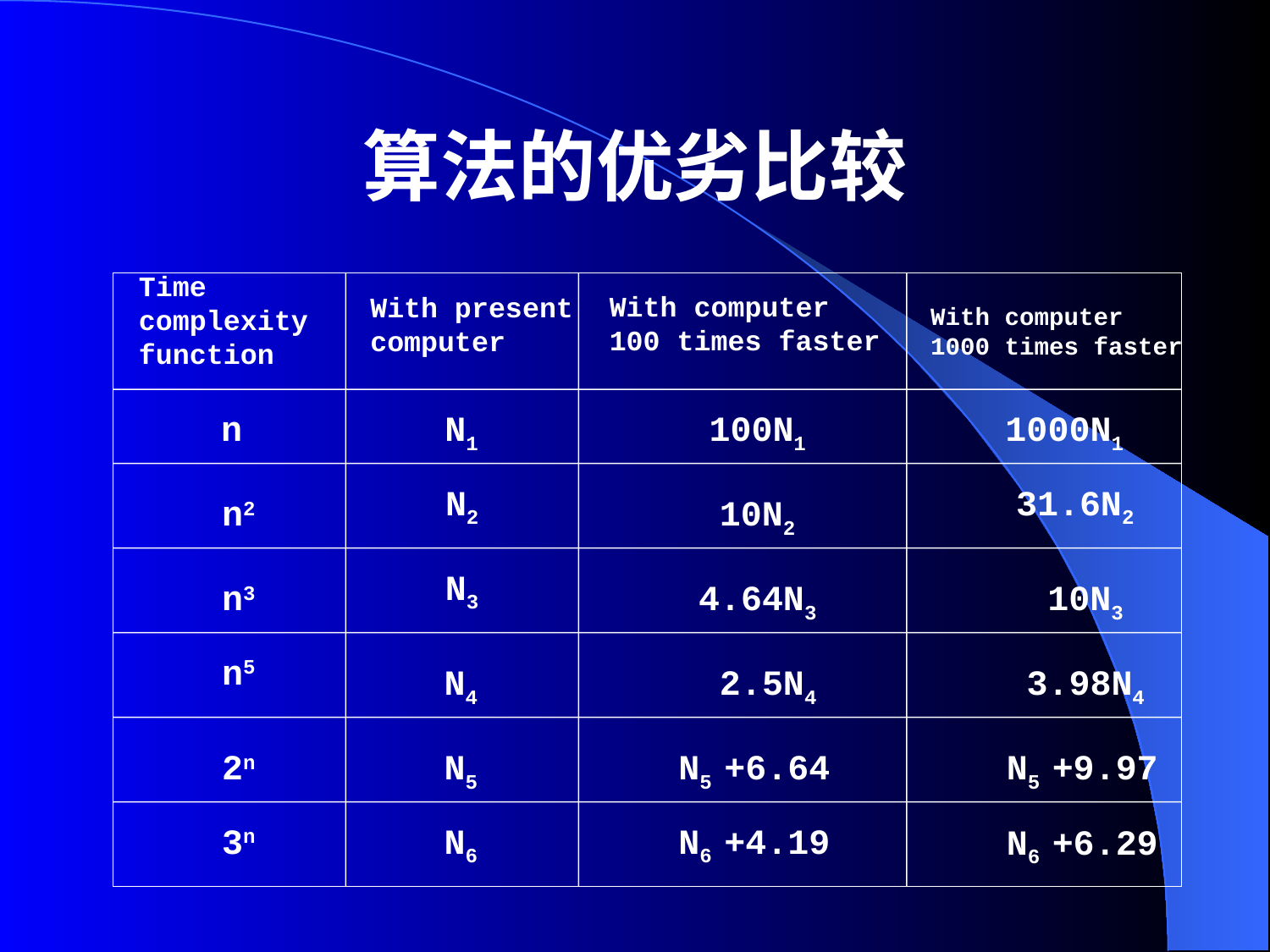

# 算法的优劣比较
Time
complexity
function

With computer
100 times faster
With present
computer
With computer
1000 times faster

n
N1
100N1
1000N1

N2
31.6N2
n2
10N2

N3
n3
4.64N3
10N3

n5
N4
2.5N4
3.98N4

2n
N5
N5 +6.64
N5 +9.97

3n
N6
N6 +4.19
N6 +6.29